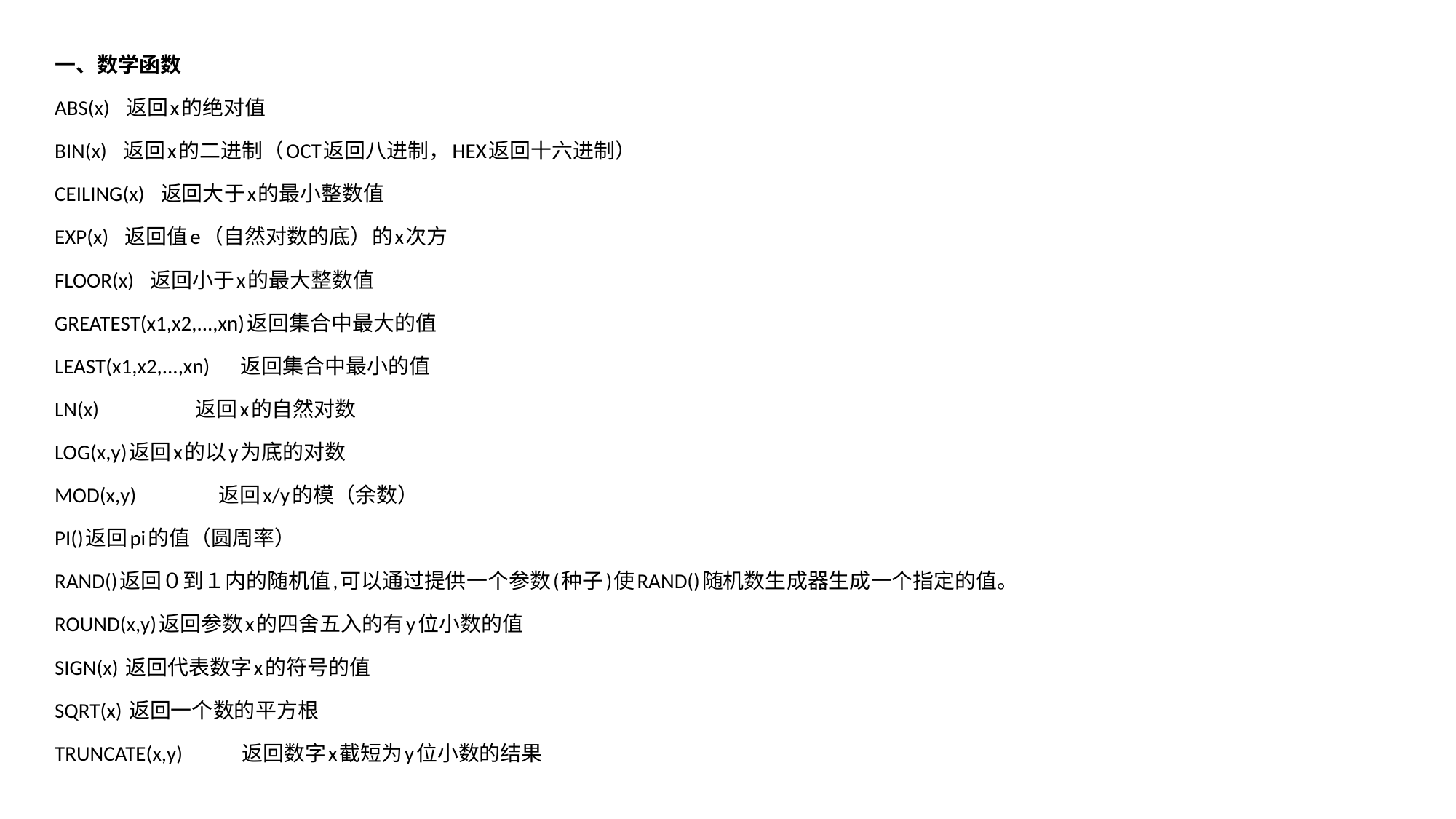

一、数学函数
ABS(x)   返回x的绝对值
BIN(x)   返回x的二进制（OCT返回八进制，HEX返回十六进制）
CEILING(x)   返回大于x的最小整数值
EXP(x)   返回值e（自然对数的底）的x次方
FLOOR(x)   返回小于x的最大整数值
GREATEST(x1,x2,...,xn)返回集合中最大的值
LEAST(x1,x2,...,xn)      返回集合中最小的值
LN(x)                    返回x的自然对数
LOG(x,y)返回x的以y为底的对数
MOD(x,y)                 返回x/y的模（余数）
PI()返回pi的值（圆周率）
RAND()返回０到１内的随机值,可以通过提供一个参数(种子)使RAND()随机数生成器生成一个指定的值。
ROUND(x,y)返回参数x的四舍五入的有y位小数的值
SIGN(x) 返回代表数字x的符号的值
SQRT(x) 返回一个数的平方根
TRUNCATE(x,y)            返回数字x截短为y位小数的结果